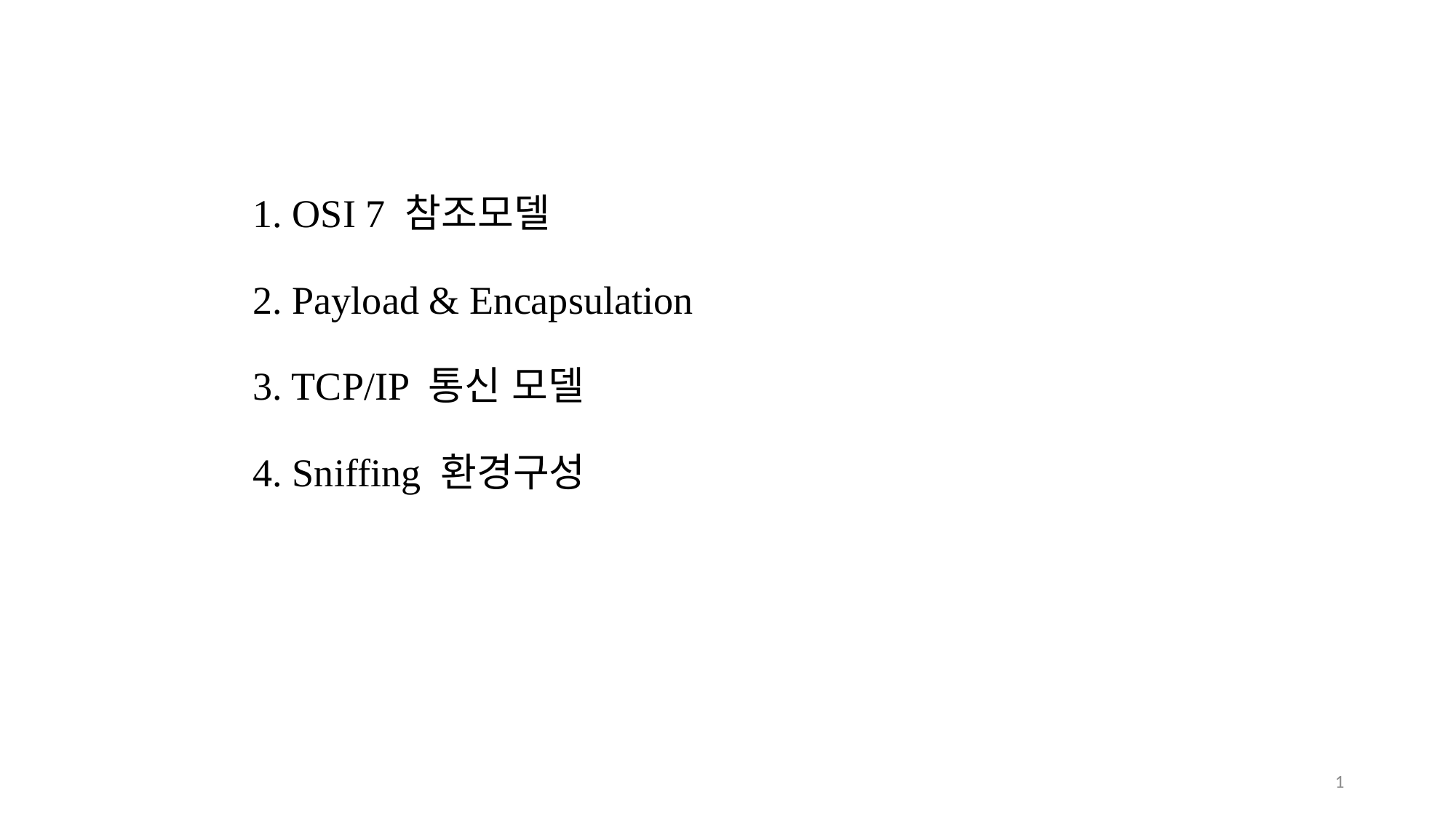

1. OSI 7 참조모델
2. Payload & Encapsulation
3. TCP/IP 통신 모델
4. Sniffing 환경구성
1